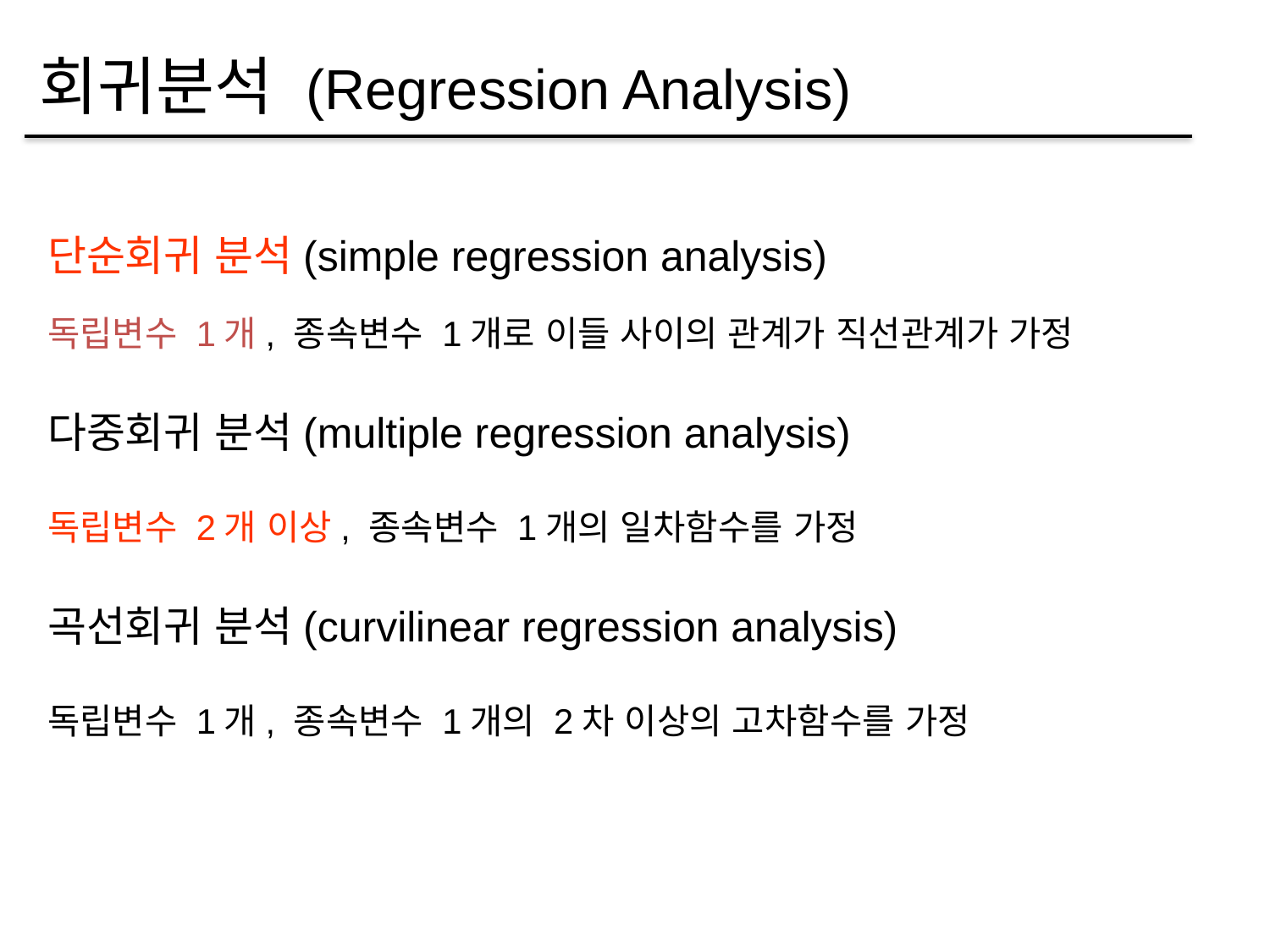

회귀분석 (Regression Analysis)
단순회귀 분석(simple regression analysis)
독립변수 1개, 종속변수 1개로 이들 사이의 관계가 직선관계가 가정
다중회귀 분석(multiple regression analysis)
독립변수 2개 이상, 종속변수 1개의 일차함수를 가정
곡선회귀 분석(curvilinear regression analysis)
독립변수 1개, 종속변수 1개의 2차 이상의 고차함수를 가정